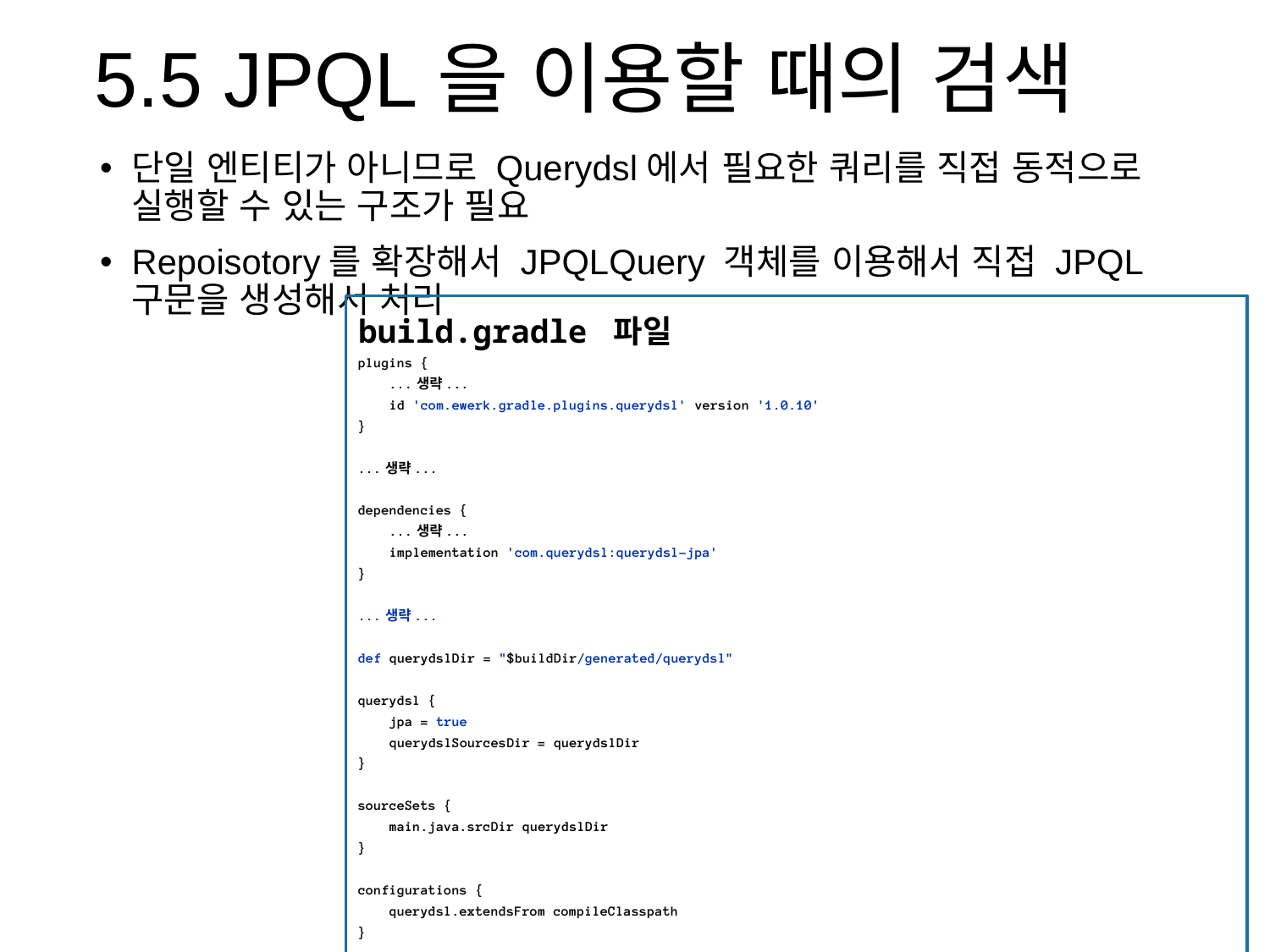

# 5.5 JPQL을 이용할 때의 검색
단일 엔티티가 아니므로 Querydsl에서 필요한 쿼리를 직접 동적으로 실행할 수 있는 구조가 필요
Repoisotory를 확장해서 JPQLQuery 객체를 이용해서 직접 JPQL구문을 생성해서 처리

build.gradle 파일
plugins {
    ...생략...
    id 'com.ewerk.gradle.plugins.querydsl' version '1.0.10'
}

...생략...

dependencies {
    ...생략...
    implementation 'com.querydsl:querydsl-jpa'
}

...생략...
def querydslDir = "$buildDir/generated/querydsl"
querydsl {
    jpa = true
    querydslSourcesDir = querydslDir
}
sourceSets {
    main.java.srcDir querydslDir
}
configurations {
    querydsl.extendsFrom compileClasspath
}
compileQuerydsl {
    options.annotationProcessorPath = configurations.querydsl
}